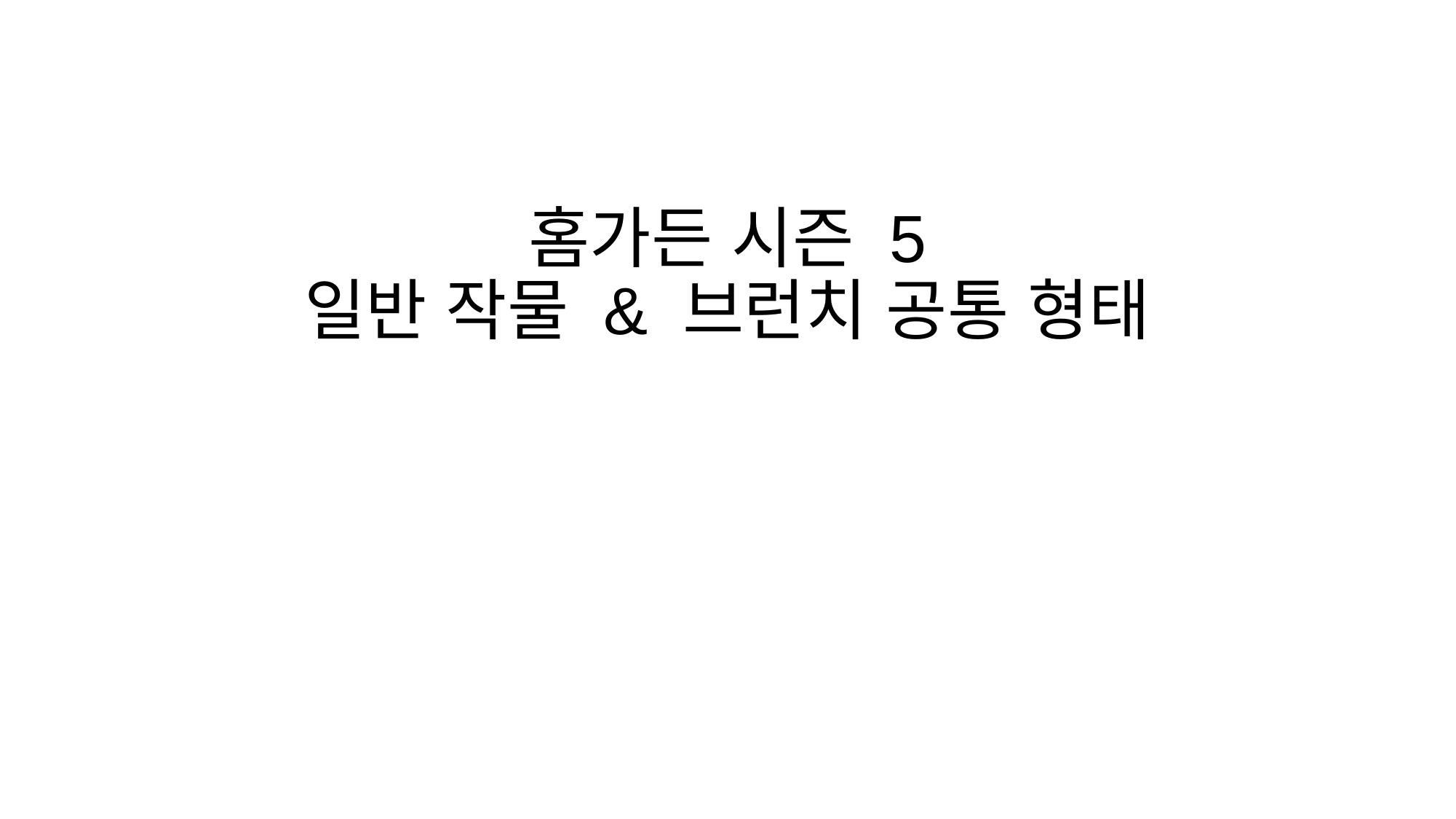

# 홈가든 시즌 5 일반 작물 & 브런치 공통 형태